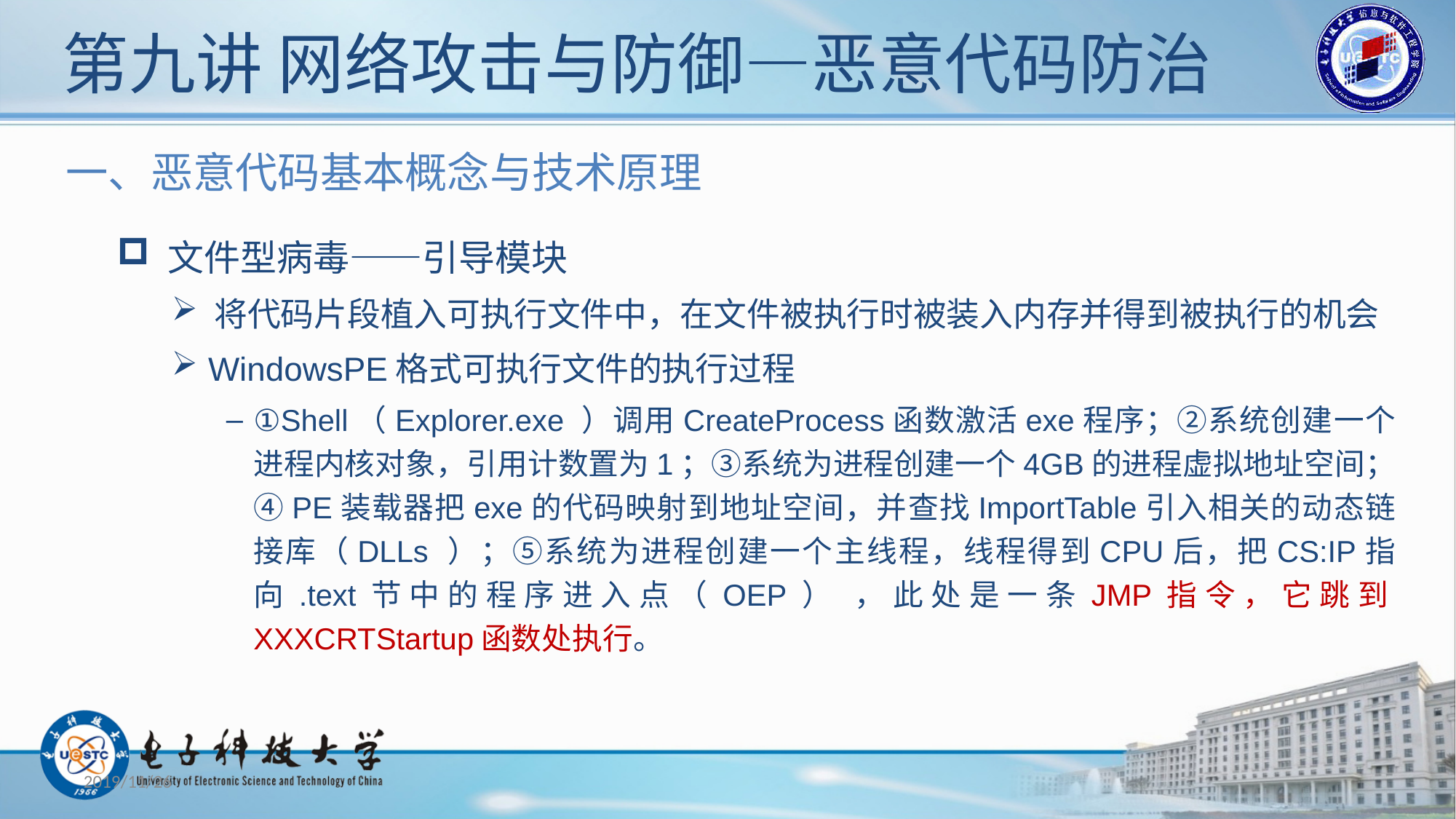

# 第九讲 网络攻击与防御—恶意代码防治
一、恶意代码基本概念与技术原理
 文件型病毒——引导模块
 将代码片段植入可执行文件中，在文件被执行时被装入内存并得到被执行的机会
 WindowsPE格式可执行文件的执行过程
①Shell（Explorer.exe ）调用CreateProcess函数激活exe程序；②系统创建一个进程内核对象，引用计数置为1；③系统为进程创建一个4GB的进程虚拟地址空间；④PE装载器把exe的代码映射到地址空间，并查找ImportTable引入相关的动态链接库（DLLs ）；⑤系统为进程创建一个主线程，线程得到CPU后，把CS:IP指向.text节中的程序进入点（OEP） ，此处是一条JMP指令，它跳到XXXCRTStartup函数处执行。

2019/11/26